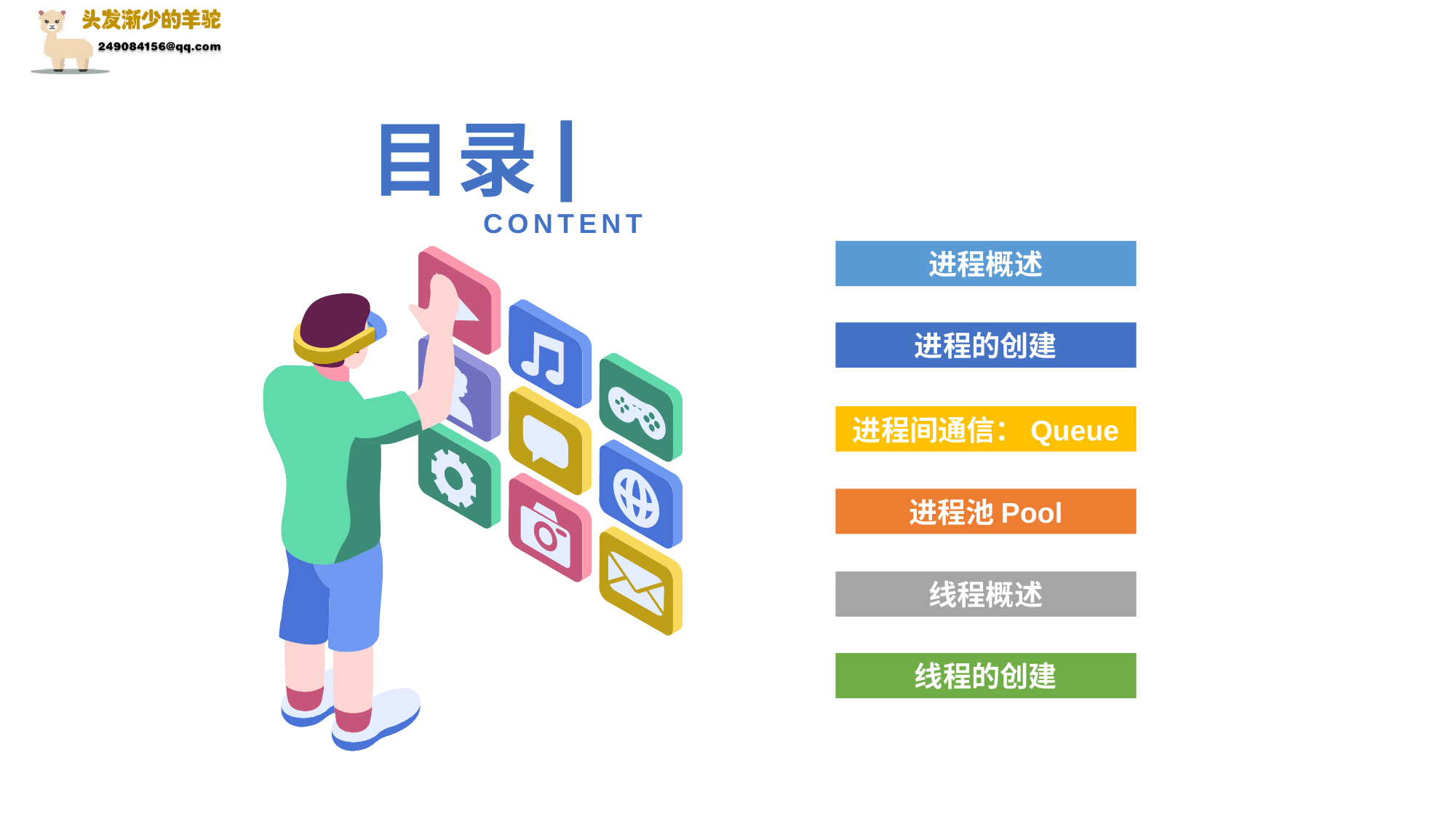

目录

进程概述
进程的创建
进程间通信：Queue
进程池Pool
线程概述
线程的创建
CONTENT